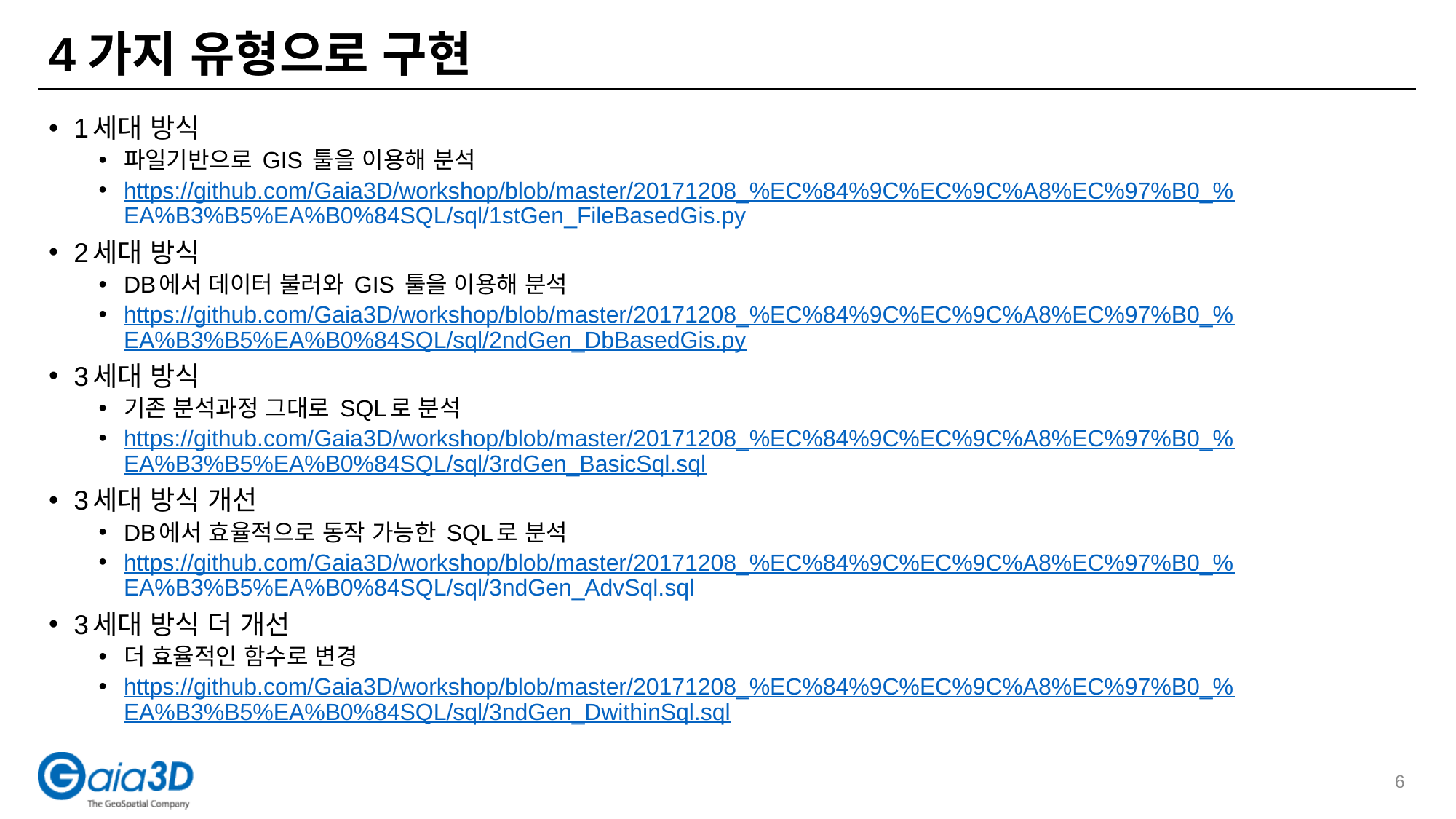

# 4가지 유형으로 구현
1세대 방식
파일기반으로 GIS 툴을 이용해 분석
https://github.com/Gaia3D/workshop/blob/master/20171208_%EC%84%9C%EC%9C%A8%EC%97%B0_%EA%B3%B5%EA%B0%84SQL/sql/1stGen_FileBasedGis.py
2세대 방식
DB에서 데이터 불러와 GIS 툴을 이용해 분석
https://github.com/Gaia3D/workshop/blob/master/20171208_%EC%84%9C%EC%9C%A8%EC%97%B0_%EA%B3%B5%EA%B0%84SQL/sql/2ndGen_DbBasedGis.py
3세대 방식
기존 분석과정 그대로 SQL로 분석
https://github.com/Gaia3D/workshop/blob/master/20171208_%EC%84%9C%EC%9C%A8%EC%97%B0_%EA%B3%B5%EA%B0%84SQL/sql/3rdGen_BasicSql.sql
3세대 방식 개선
DB에서 효율적으로 동작 가능한 SQL로 분석
https://github.com/Gaia3D/workshop/blob/master/20171208_%EC%84%9C%EC%9C%A8%EC%97%B0_%EA%B3%B5%EA%B0%84SQL/sql/3ndGen_AdvSql.sql
3세대 방식 더 개선
더 효율적인 함수로 변경
https://github.com/Gaia3D/workshop/blob/master/20171208_%EC%84%9C%EC%9C%A8%EC%97%B0_%EA%B3%B5%EA%B0%84SQL/sql/3ndGen_DwithinSql.sql
6